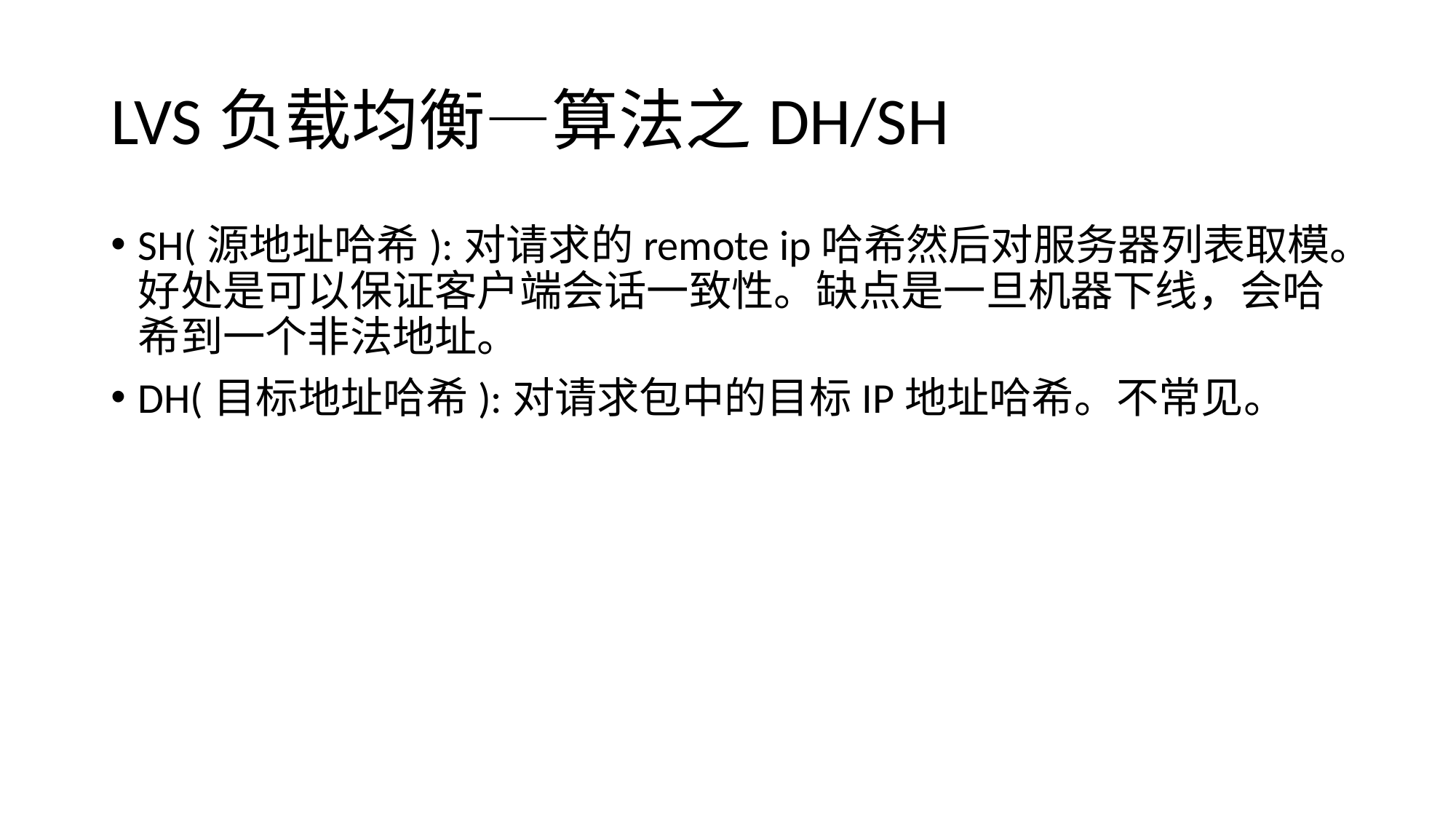

# LVS负载均衡—算法之DH/SH
SH(源地址哈希):对请求的remote ip哈希然后对服务器列表取模。好处是可以保证客户端会话一致性。缺点是一旦机器下线，会哈希到一个非法地址。
DH(目标地址哈希):对请求包中的目标IP地址哈希。不常见。